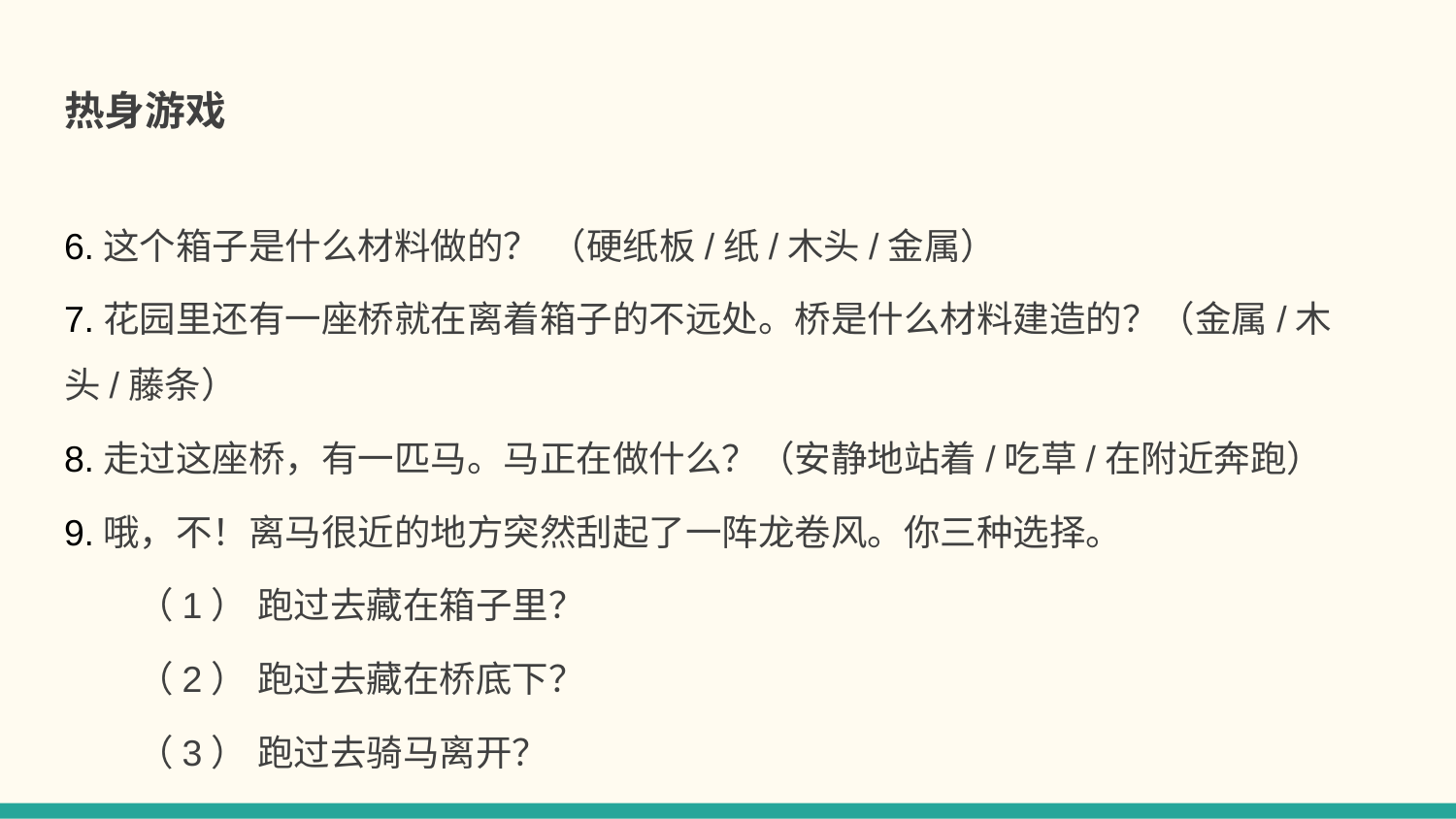

# 热身游戏
6.这个箱子是什么材料做的？ （硬纸板/纸/木头/金属）
7.花园里还有一座桥就在离着箱子的不远处。桥是什么材料建造的？（金属/木头/藤条）
8.走过这座桥，有一匹马。马正在做什么？（安静地站着/吃草/在附近奔跑）
9.哦，不！离马很近的地方突然刮起了一阵龙卷风。你三种选择。
　　（1） 跑过去藏在箱子里？
　　（2） 跑过去藏在桥底下？
　　（3） 跑过去骑马离开？